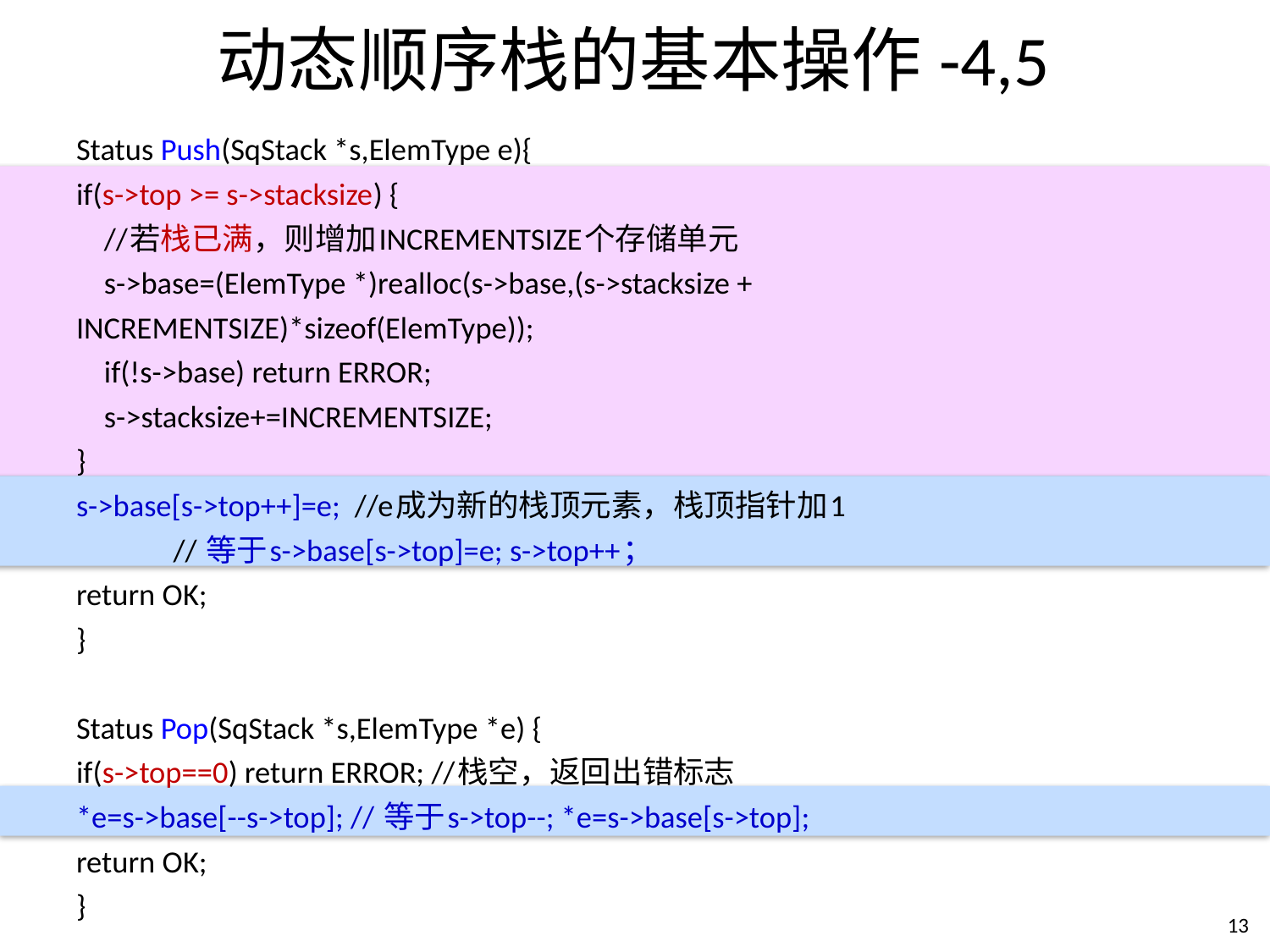

# 动态顺序栈的基本操作-4,5
Status Push(SqStack *s,ElemType e){
if(s->top >= s->stacksize) {
    //若栈已满，则增加INCREMENTSIZE个存储单元
    s->base=(ElemType *)realloc(s->base,(s->stacksize + 	INCREMENTSIZE)*sizeof(ElemType));
    if(!s->base) return ERROR;
    s->stacksize+=INCREMENTSIZE;
}
s->base[s->top++]=e;  //e成为新的栈顶元素，栈顶指针加1
		         // 等于s->base[s->top]=e; s->top++；
return OK;
}

Status Pop(SqStack *s,ElemType *e) {
if(s->top==0) return ERROR; //栈空，返回出错标志
*e=s->base[--s->top]; // 等于s->top--; *e=s->base[s->top];
return OK;
}

13